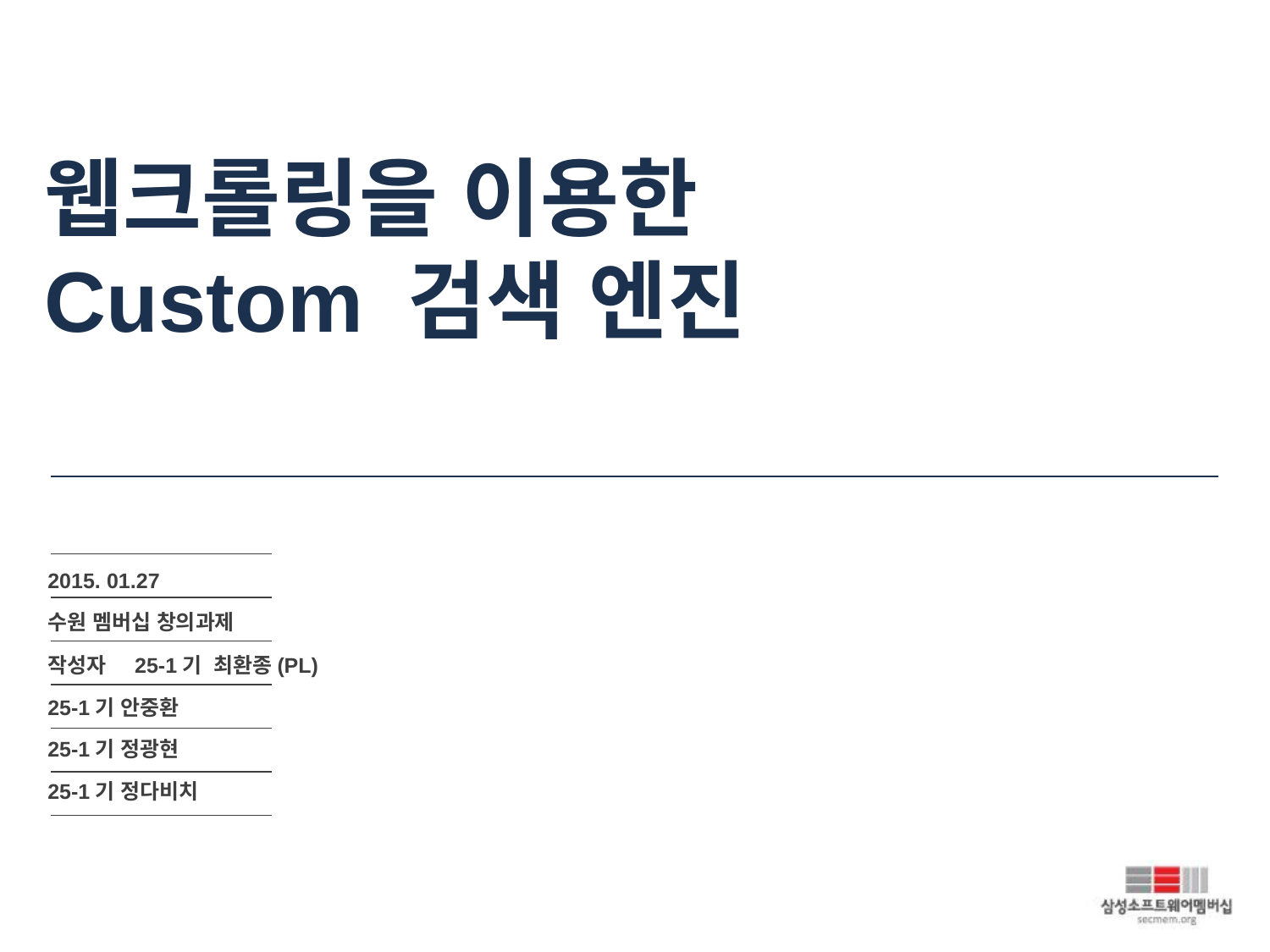

# 웹크롤링을 이용한
Custom 검색 엔진
2015. 01.27
수원 멤버십 창의과제
작성자    25-1기  최환종(PL)
25-1기 안중환
25-1기 정광현
25-1기 정다비치